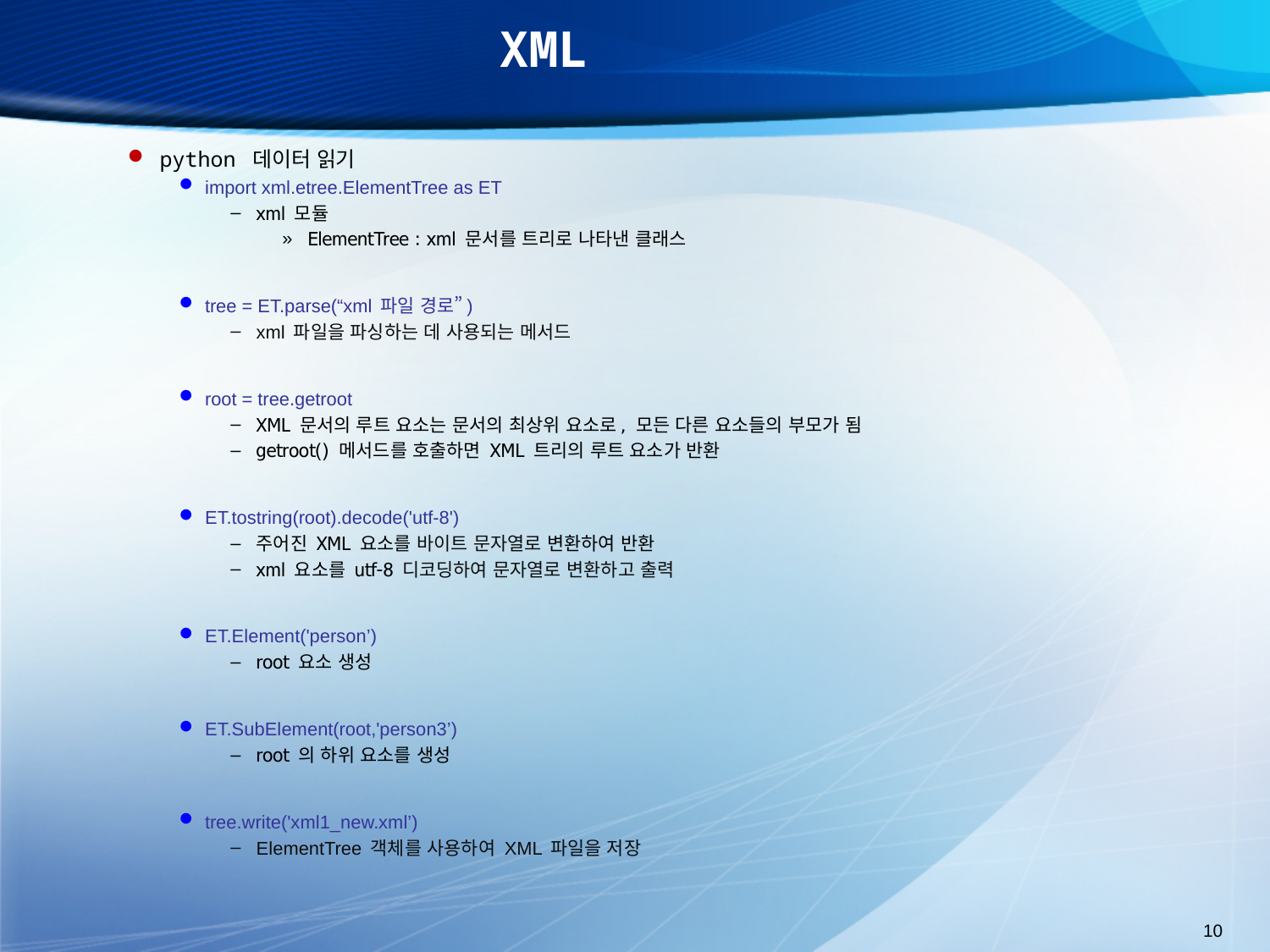

# XML
python 데이터 읽기
import xml.etree.ElementTree as ET
xml 모듈
ElementTree : xml 문서를 트리로 나타낸 클래스

tree = ET.parse(“xml 파일 경로”)
xml 파일을 파싱하는 데 사용되는 메서드

root = tree.getroot
XML 문서의 루트 요소는 문서의 최상위 요소로, 모든 다른 요소들의 부모가 됨
getroot() 메서드를 호출하면 XML 트리의 루트 요소가 반환

ET.tostring(root).decode('utf-8')
주어진 XML 요소를 바이트 문자열로 변환하여 반환
xml 요소를 utf-8 디코딩하여 문자열로 변환하고 출력

ET.Element('person’)
root 요소 생성

ET.SubElement(root,'person3’)
root 의 하위 요소를 생성

tree.write('xml1_new.xml’)
ElementTree 객체를 사용하여 XML 파일을 저장